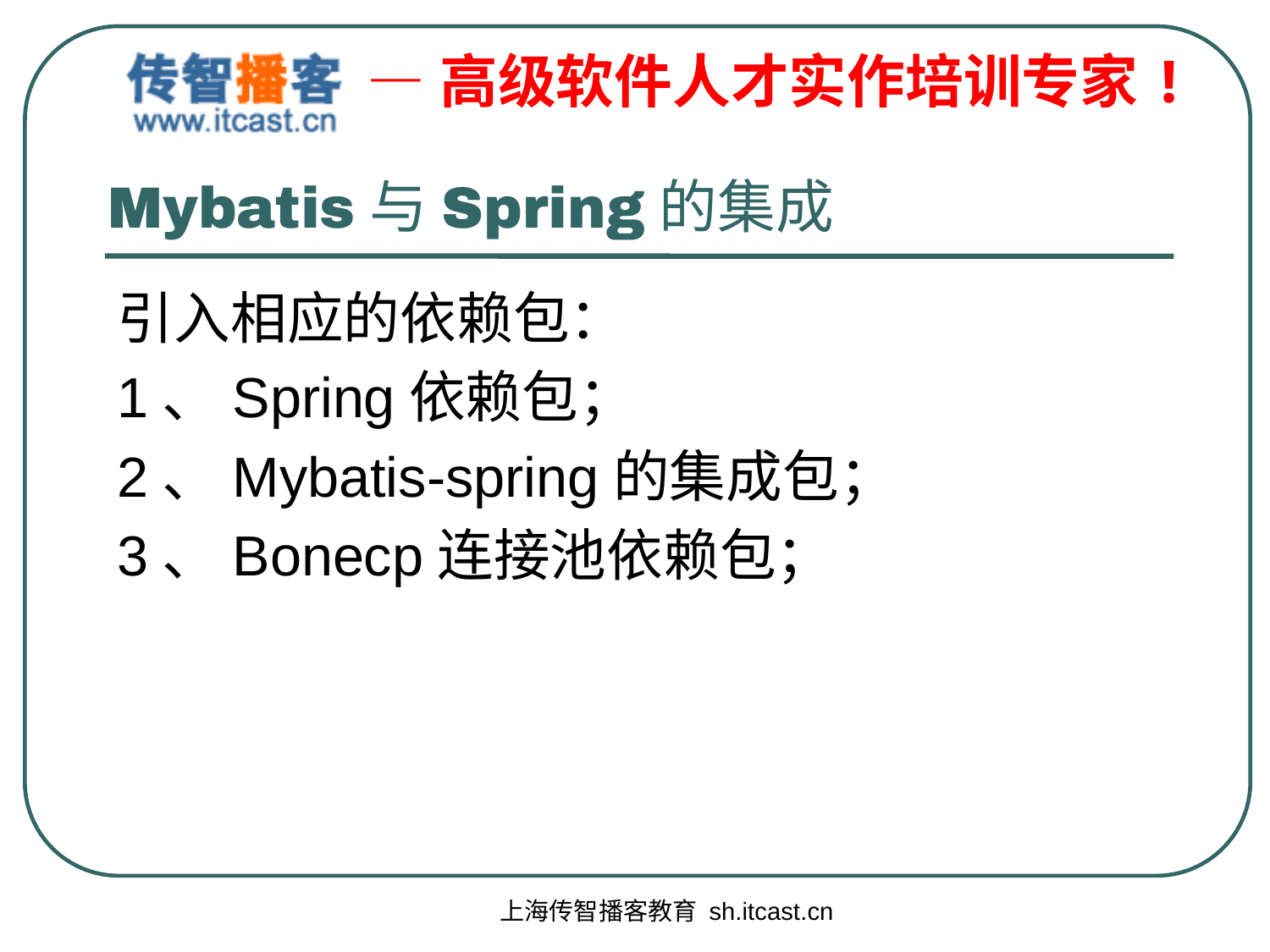

# Mybatis与Spring的集成
引入相应的依赖包：
1、Spring依赖包；
2、Mybatis-spring的集成包；
3、Bonecp连接池依赖包；
上海传智播客教育 sh.itcast.cn